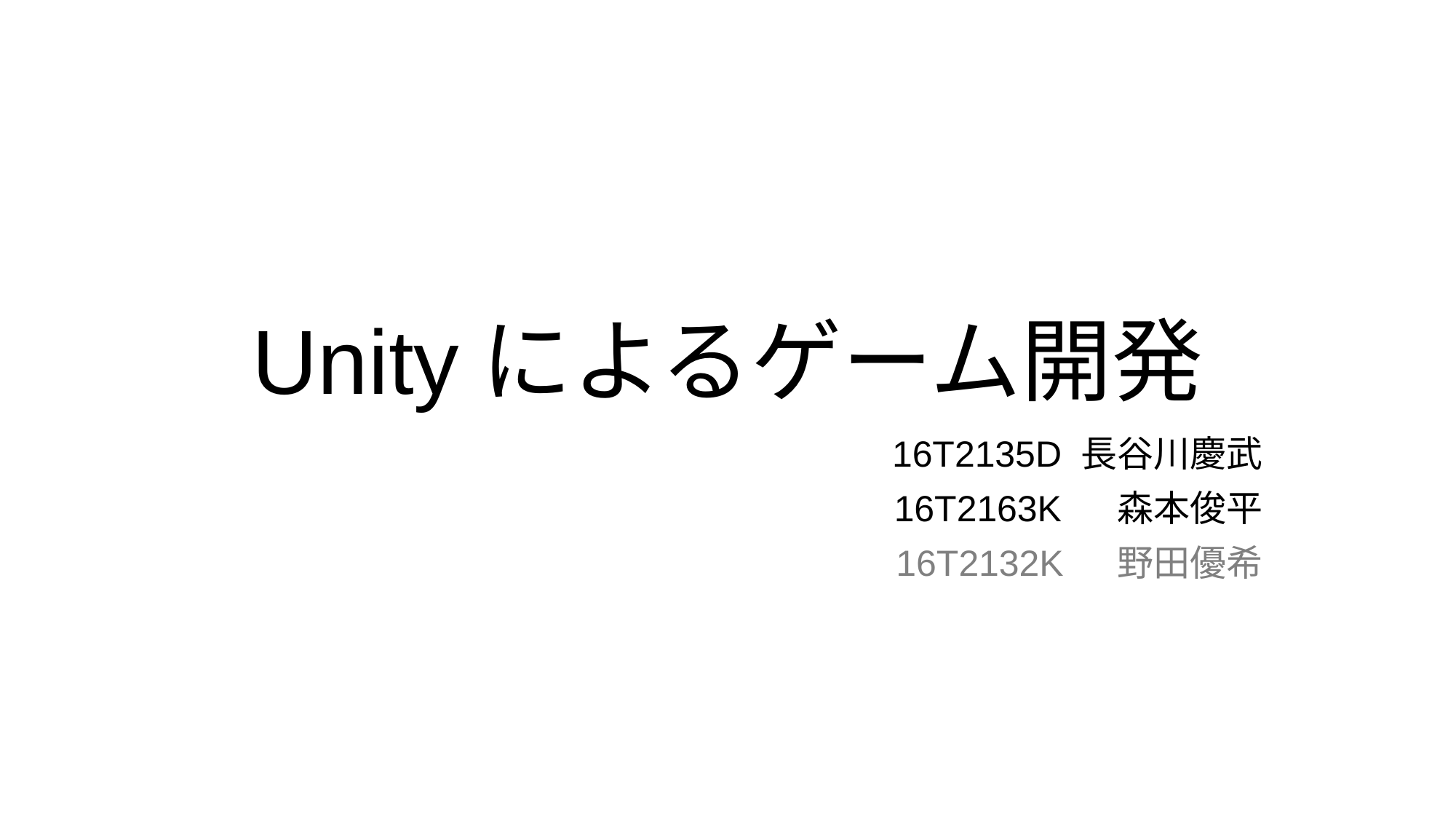

# Unityによるゲーム開発
16T2135D 長谷川慶武
16T2163K 　森本俊平
	16T2132K　 野田優希